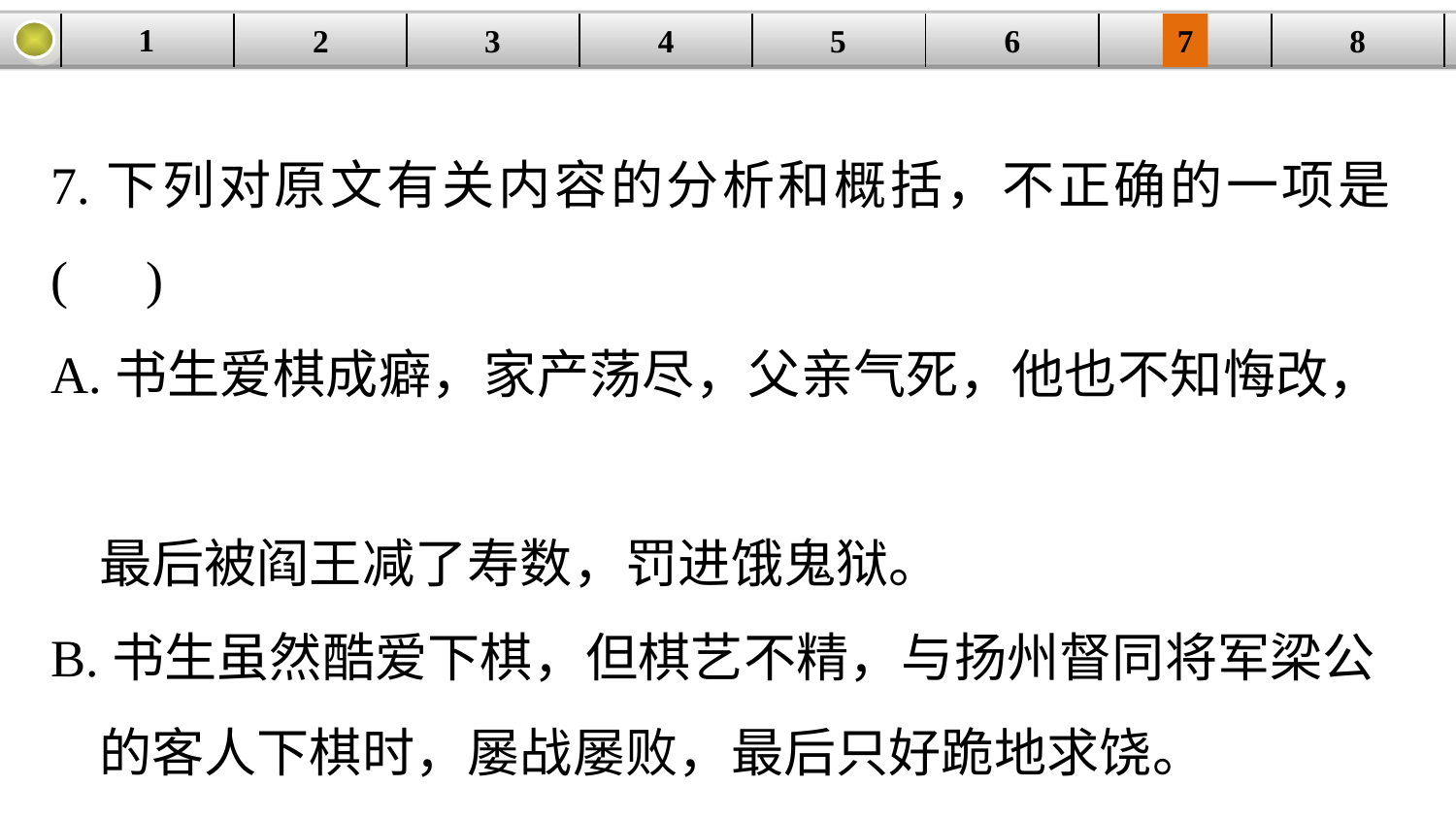

1
3
4
5
6
8
2
|  |  |  |  |  |  |  |  |
| --- | --- | --- | --- | --- | --- | --- | --- |
7

7.下列对原文有关内容的分析和概括，不正确的一项是(　)
A.书生爱棋成癖，家产荡尽，父亲气死，他也不知悔改，
   最后被阎王减了寿数，罚进饿鬼狱。
B.书生虽然酷爱下棋，但棋艺不精，与扬州督同将军梁公
   的客人下棋时，屡战屡败，最后只好跪地求饶。